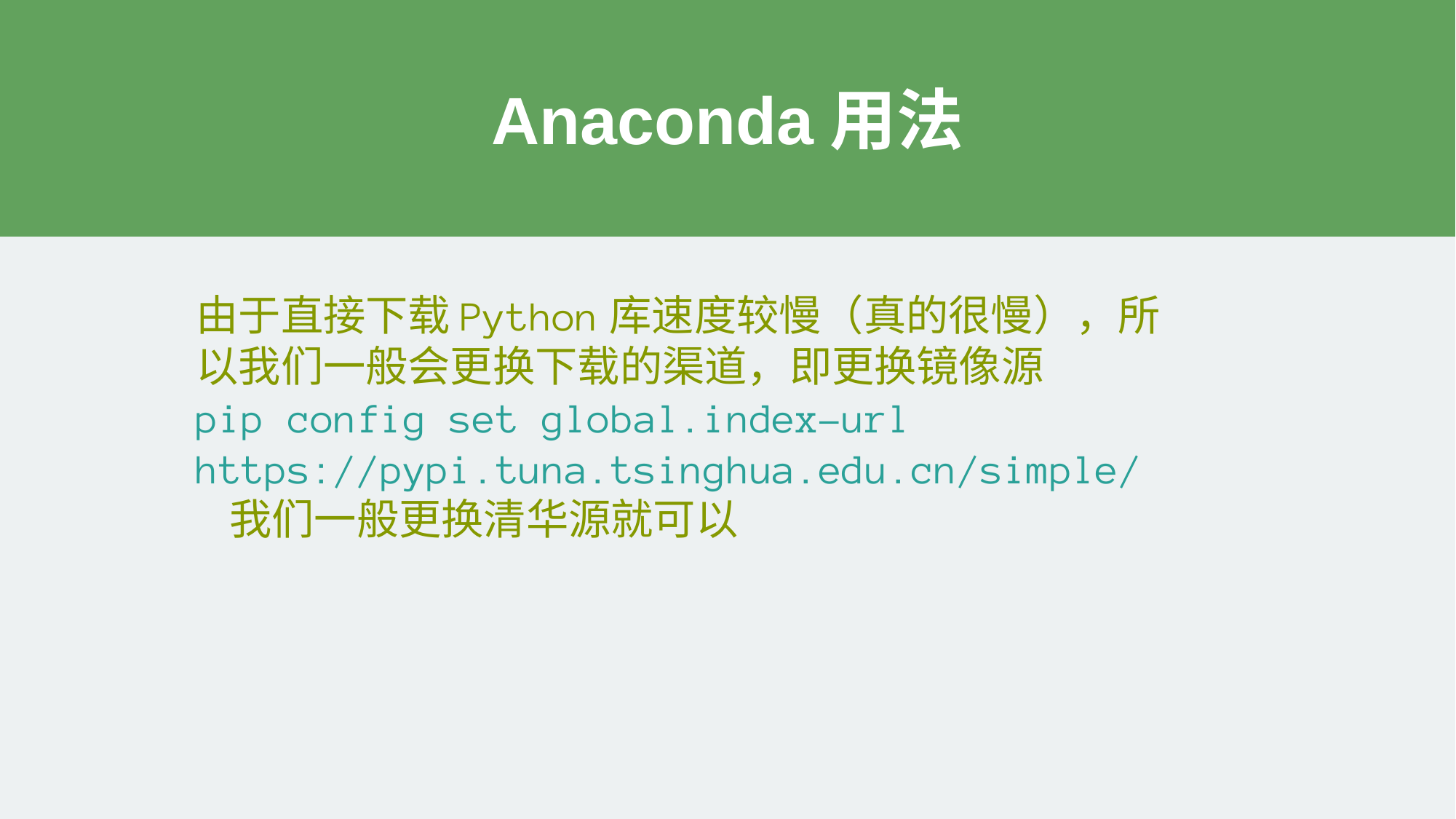

# Anaconda用法
由于直接下载Python库速度较慢（真的很慢），所以我们一般会更换下载的渠道，即更换镜像源
pip config set global.index-url https://pypi.tuna.tsinghua.edu.cn/simple/  我们一般更换清华源就可以